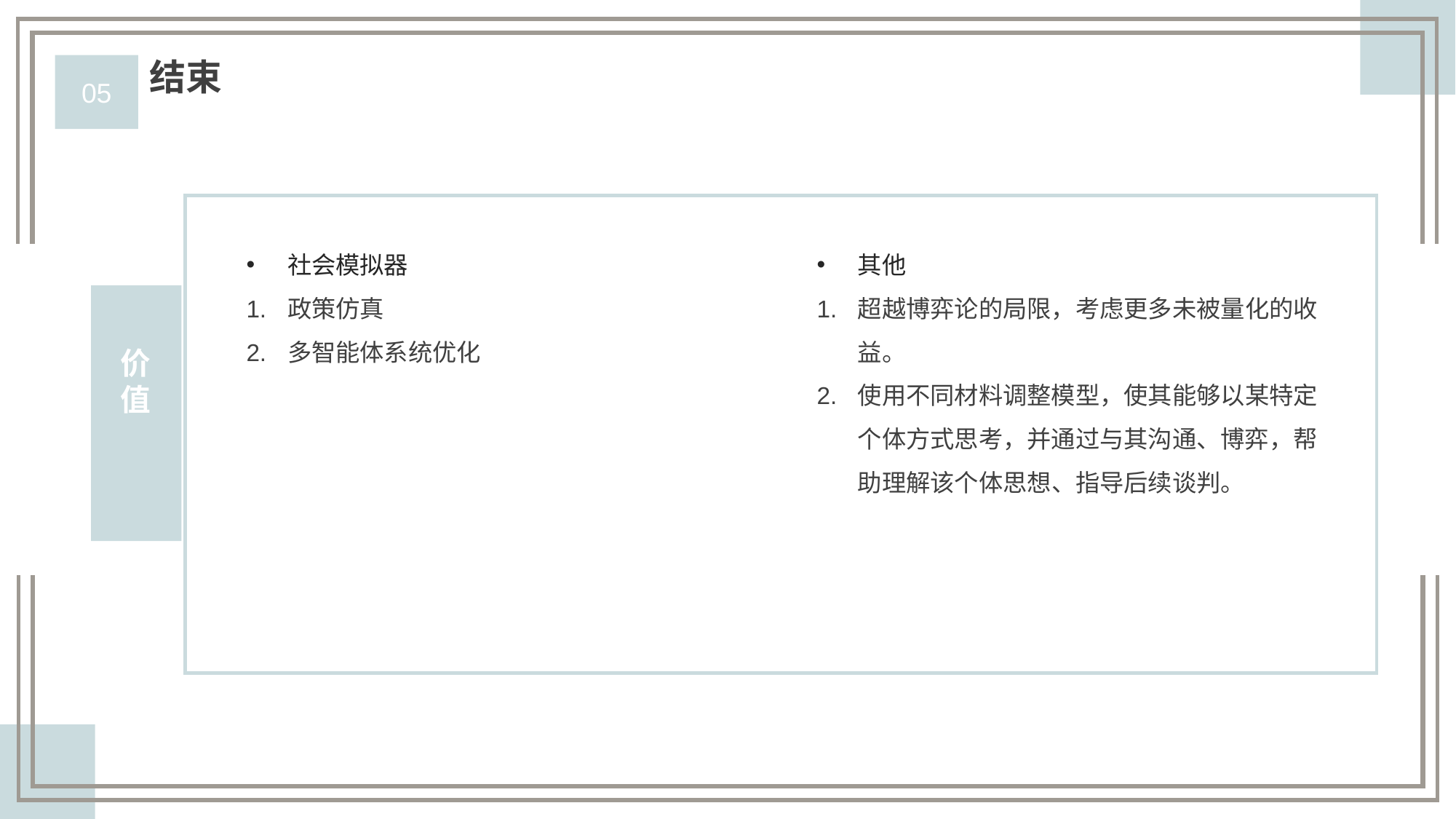

结束
05

社会模拟器
政策仿真
多智能体系统优化
其他
超越博弈论的局限，考虑更多未被量化的收益。
使用不同材料调整模型，使其能够以某特定个体方式思考，并通过与其沟通、博弈，帮助理解该个体思想、指导后续谈判。

价值